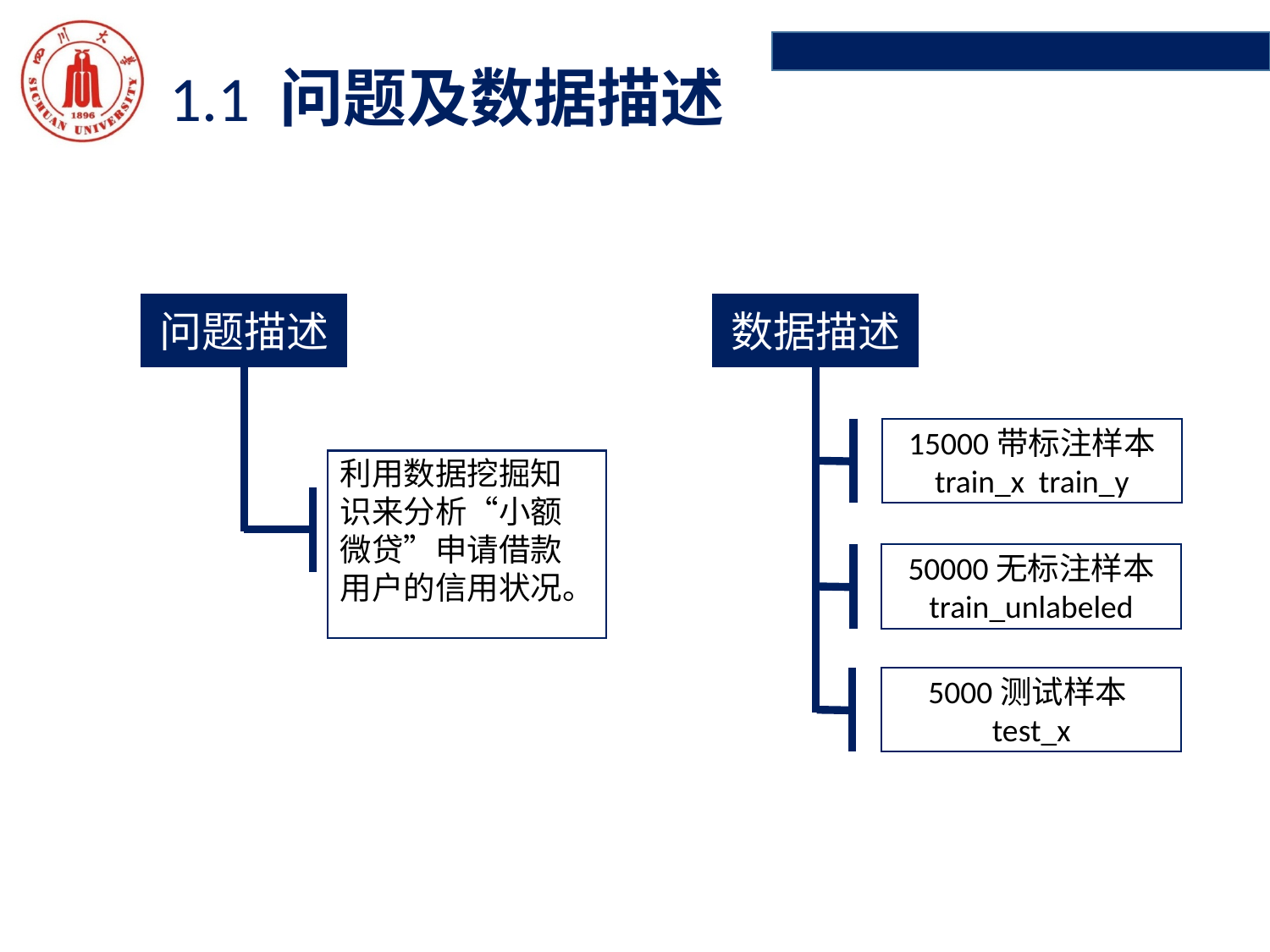

1.1 问题及数据描述
问题描述
数据描述
15000带标注样本 train_x  train_y
利用数据挖掘知识来分析“小额微贷”申请借款用户的信用状况。

50000无标注样本 train_unlabeled
5000测试样本
test_x